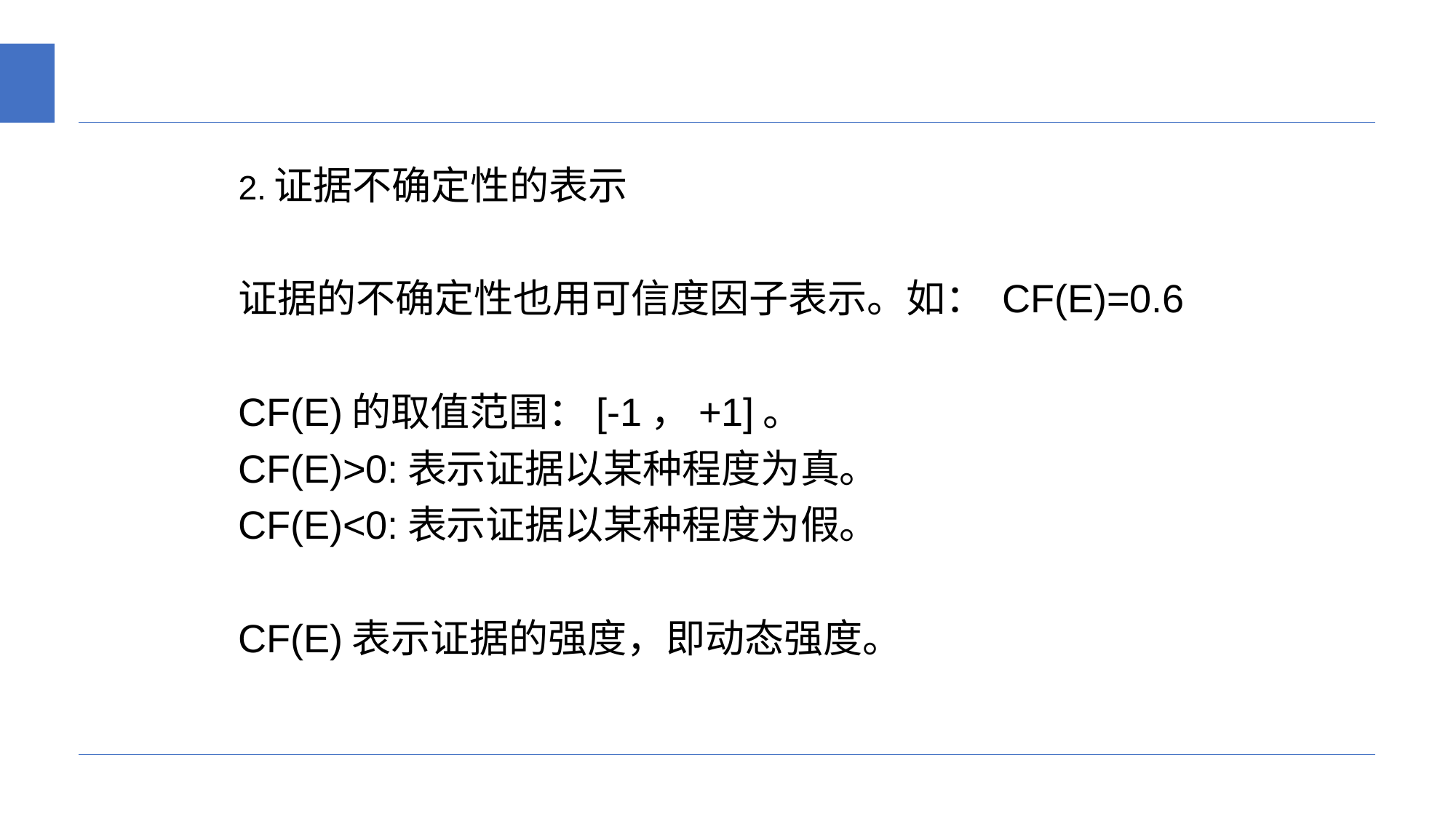

#
2.证据不确定性的表示

证据的不确定性也用可信度因子表示。如： CF(E)=0.6

CF(E)的取值范围：[-1，+1]。
CF(E)>0:表示证据以某种程度为真。
CF(E)<0:表示证据以某种程度为假。

CF(E)表示证据的强度，即动态强度。